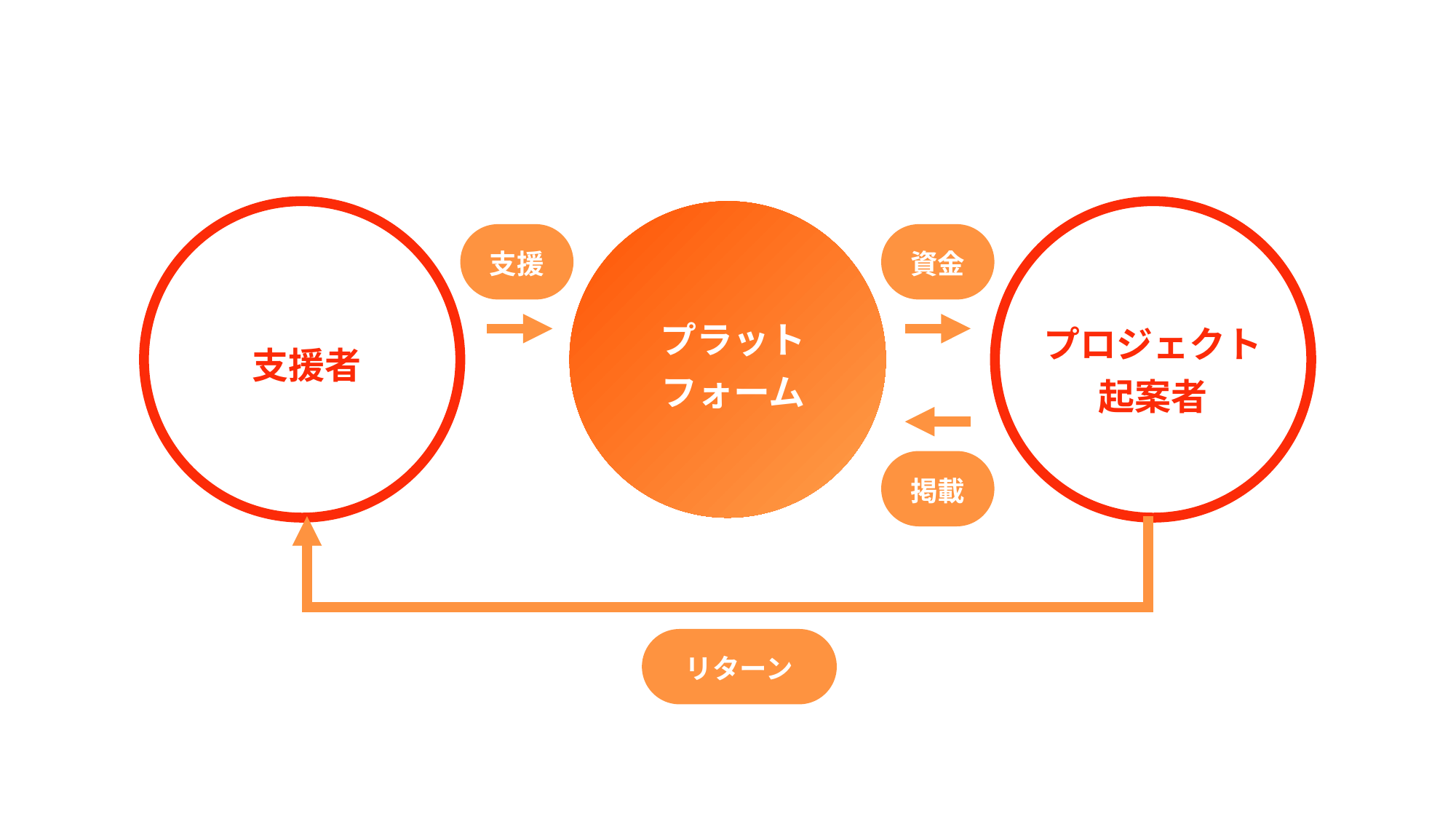

支援
資金
プラットフォーム
プロジェクト起案者
支援者
掲載
リターン